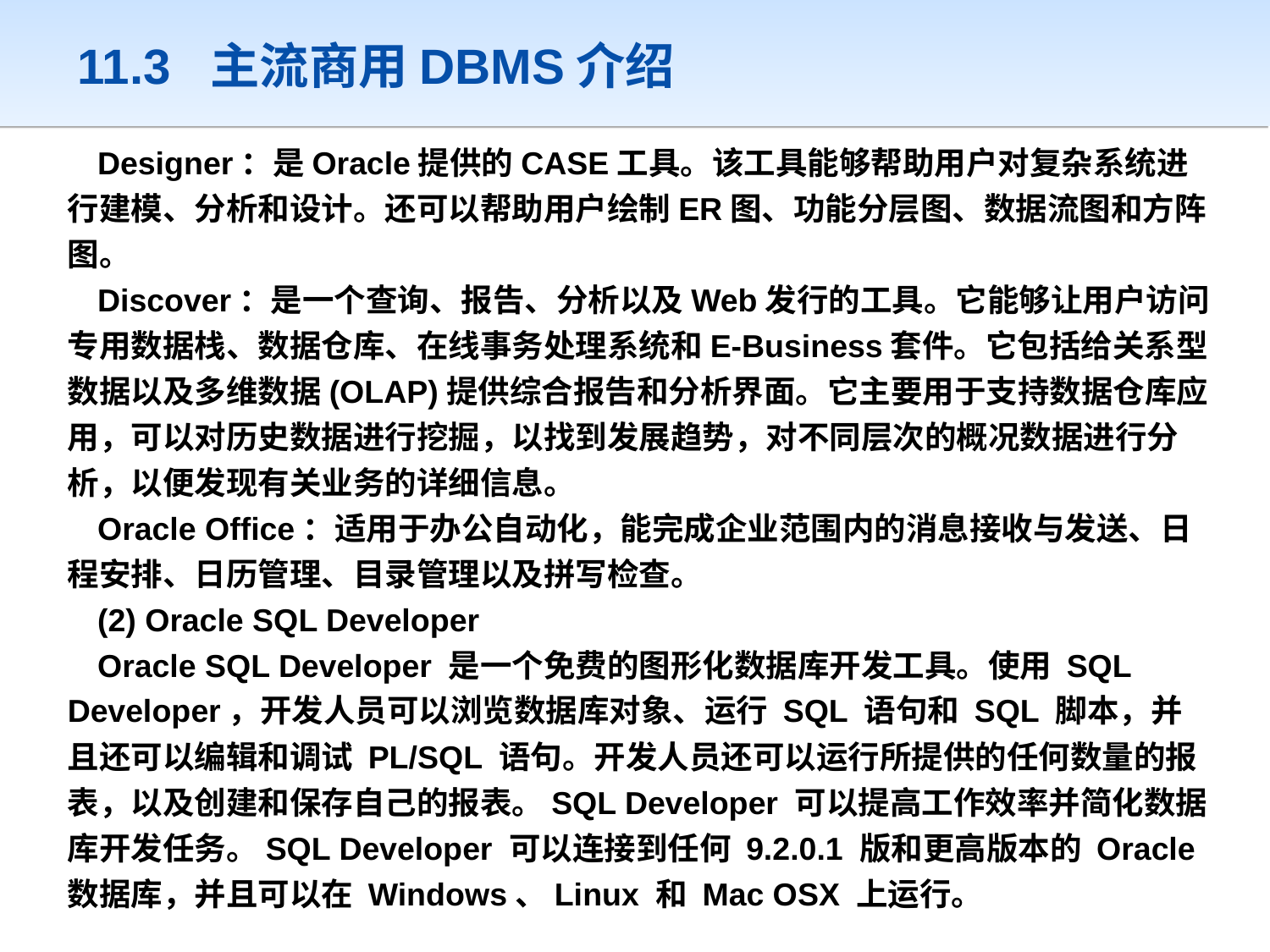

# 11.3  主流商用DBMS介绍
Designer：是Oracle提供的CASE工具。该工具能够帮助用户对复杂系统进行建模、分析和设计。还可以帮助用户绘制ER图、功能分层图、数据流图和方阵图。
Discover：是一个查询、报告、分析以及Web发行的工具。它能够让用户访问专用数据栈、数据仓库、在线事务处理系统和E-Business套件。它包括给关系型数据以及多维数据(OLAP)提供综合报告和分析界面。它主要用于支持数据仓库应用，可以对历史数据进行挖掘，以找到发展趋势，对不同层次的概况数据进行分析，以便发现有关业务的详细信息。
Oracle Office：适用于办公自动化，能完成企业范围内的消息接收与发送、日程安排、日历管理、目录管理以及拼写检查。
(2) Oracle SQL Developer
Oracle SQL Developer 是一个免费的图形化数据库开发工具。使用 SQL Developer，开发人员可以浏览数据库对象、运行 SQL 语句和 SQL 脚本，并且还可以编辑和调试 PL/SQL 语句。开发人员还可以运行所提供的任何数量的报表，以及创建和保存自己的报表。SQL Developer 可以提高工作效率并简化数据库开发任务。SQL Developer 可以连接到任何 9.2.0.1 版和更高版本的 Oracle 数据库，并且可以在 Windows、Linux 和 Mac OSX 上运行。